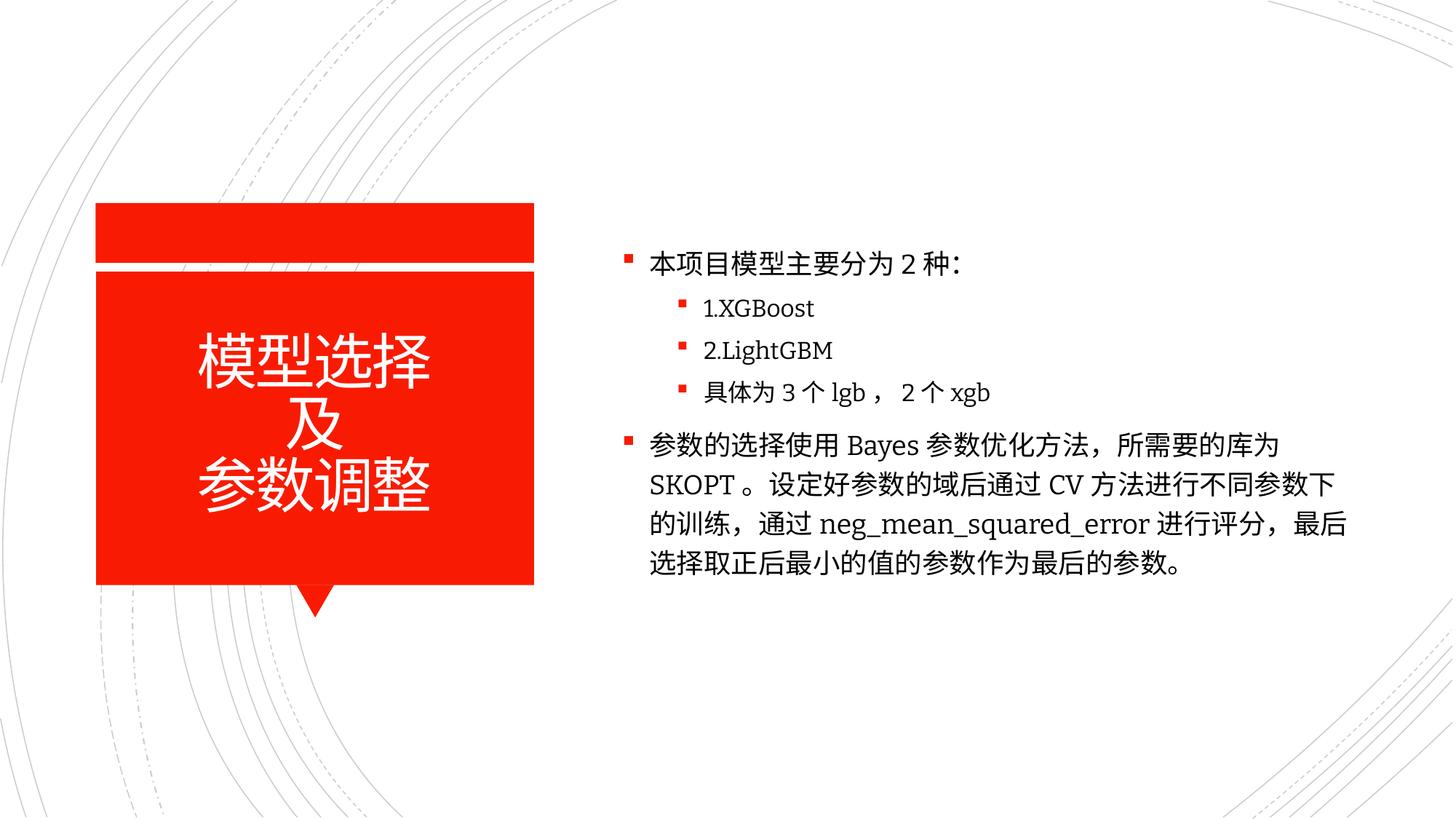

本项目模型主要分为2种：
1.XGBoost
2.LightGBM
具体为3个lgb，2个xgb
参数的选择使用Bayes参数优化方法，所需要的库为SKOPT。设定好参数的域后通过CV方法进行不同参数下的训练，通过neg_mean_squared_error进行评分，最后选择取正后最小的值的参数作为最后的参数。
# 模型选择 及 参数调整